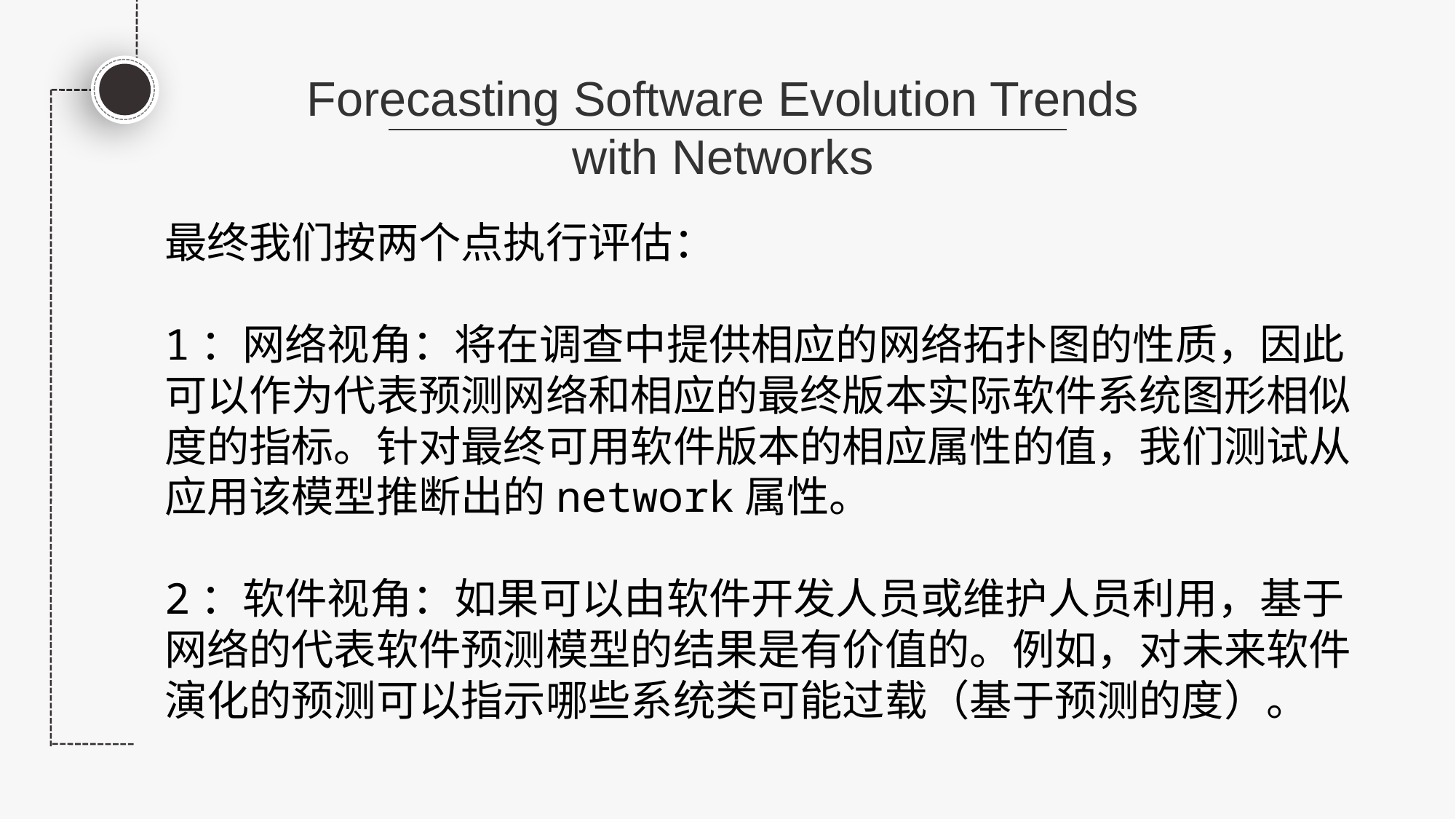

Forecasting Software Evolution Trends
with Networks

最终我们按两个点执行评估：

1：网络视角：将在调查中提供相应的网络拓扑图的性质，因此可以作为代表预测网络和相应的最终版本实际软件系统图形相似度的指标。针对最终可用软件版本的相应属性的值，我们测试从应用该模型推断出的network属性。

2：软件视角：如果可以由软件开发人员或维护人员利用，基于网络的代表软件预测模型的结果是有价值的。例如，对未来软件演化的预测可以指示哪些系统类可能过载（基于预测的度）。